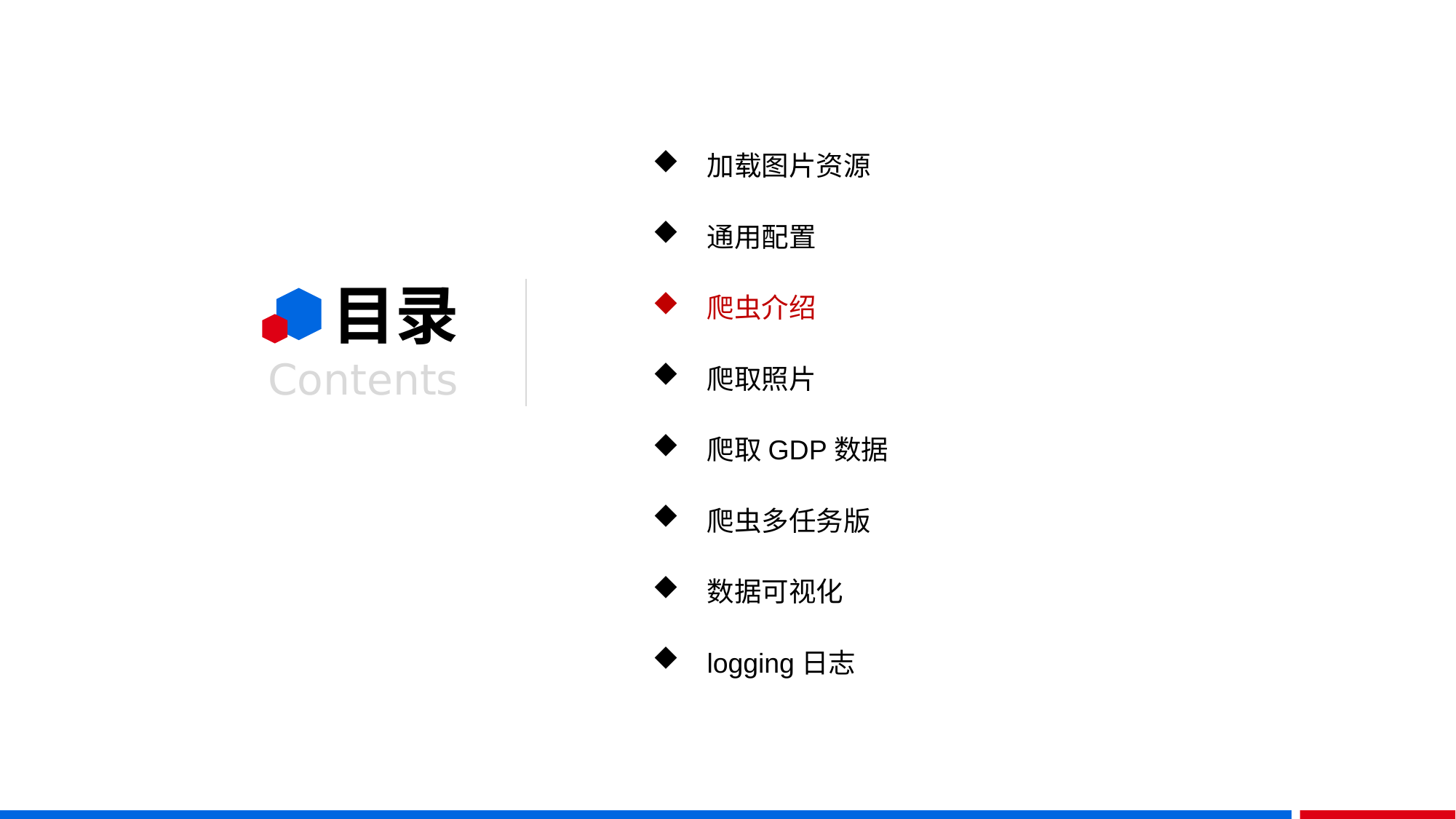

加载图片资源
通用配置
爬虫介绍
爬取照片
爬取GDP数据
爬虫多任务版
数据可视化
logging日志